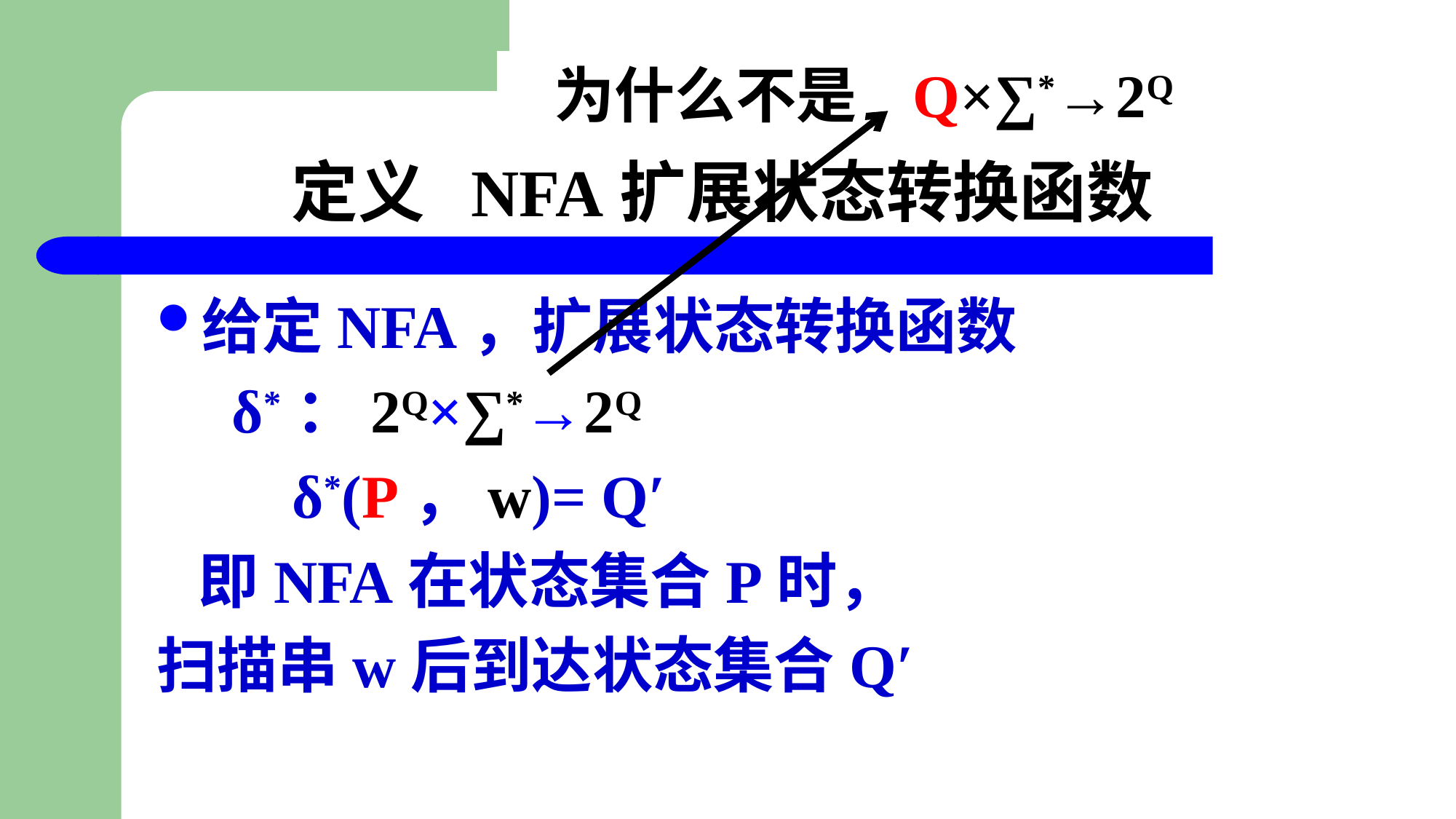

为什么不是   Q×∑*→2Q

# 定义  NFA扩展状态转换函数
给定NFA，扩展状态转换函数
     δ*：2Q×∑*→2Q
         δ*(P，w)= Q′
  即NFA在状态集合P时，
扫描串w后到达状态集合Q′